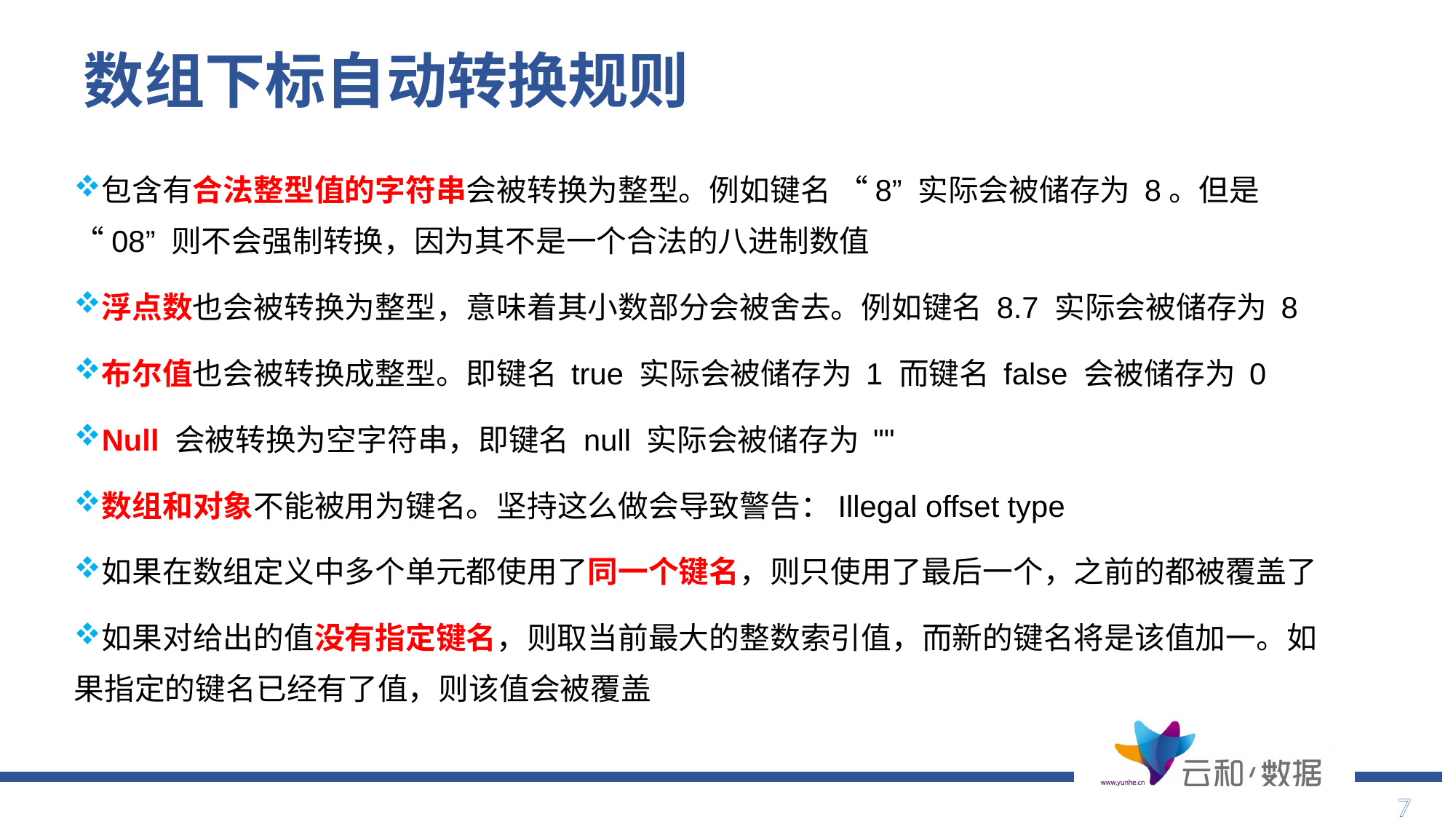

# 数组下标自动转换规则
包含有合法整型值的字符串会被转换为整型。例如键名 “8” 实际会被储存为 8。但是 “08” 则不会强制转换，因为其不是一个合法的八进制数值
浮点数也会被转换为整型，意味着其小数部分会被舍去。例如键名 8.7 实际会被储存为 8
布尔值也会被转换成整型。即键名 true 实际会被储存为 1 而键名 false 会被储存为 0
Null 会被转换为空字符串，即键名 null 实际会被储存为 ""
数组和对象不能被用为键名。坚持这么做会导致警告：Illegal offset type
如果在数组定义中多个单元都使用了同一个键名，则只使用了最后一个，之前的都被覆盖了
如果对给出的值没有指定键名，则取当前最大的整数索引值，而新的键名将是该值加一。如果指定的键名已经有了值，则该值会被覆盖